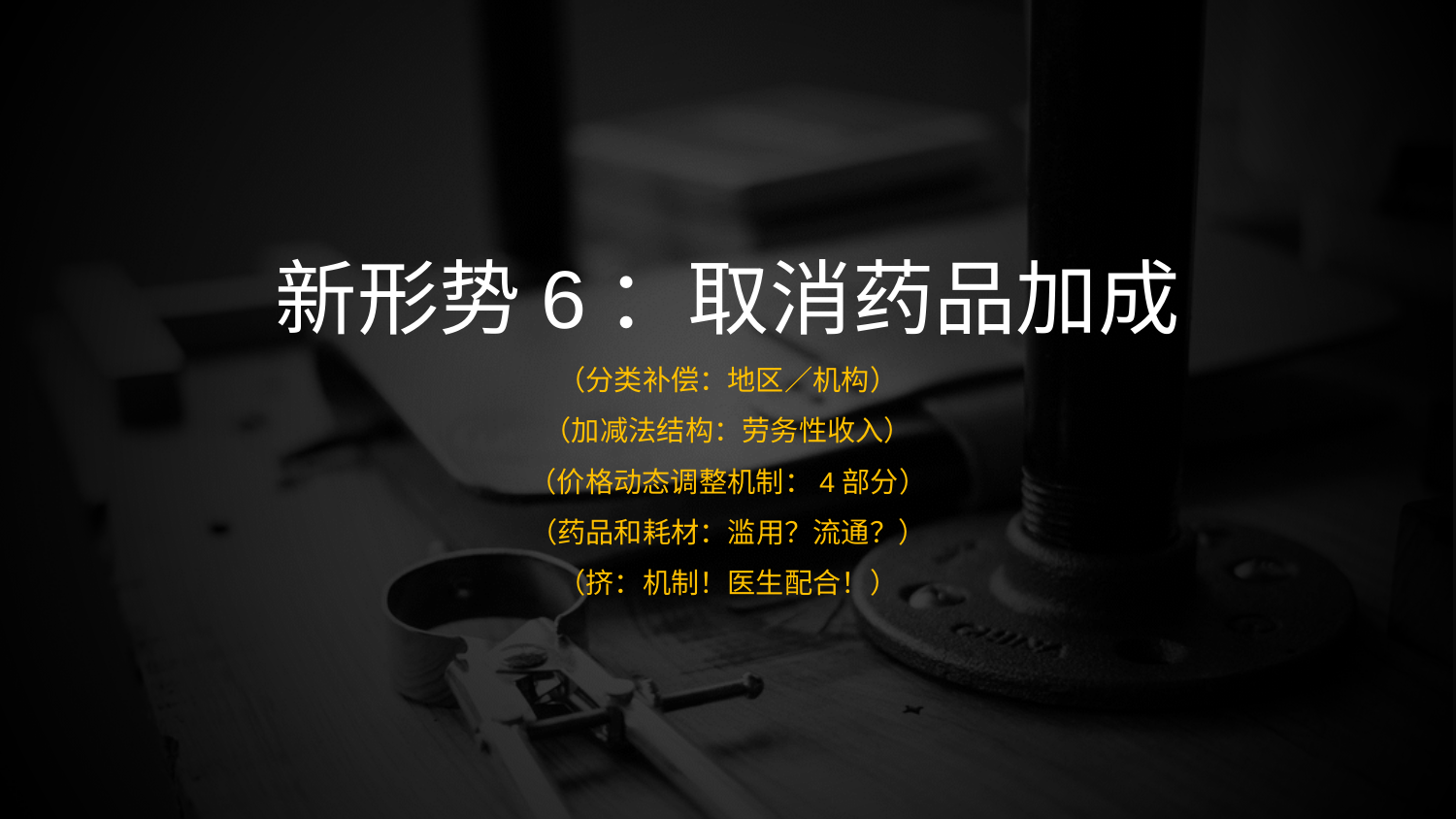

新形势6：取消药品加成
（分类补偿：地区／机构）
（加减法结构：劳务性收入）
（价格动态调整机制：4部分）
（药品和耗材：滥用？流通？）
（挤：机制！医生配合！）